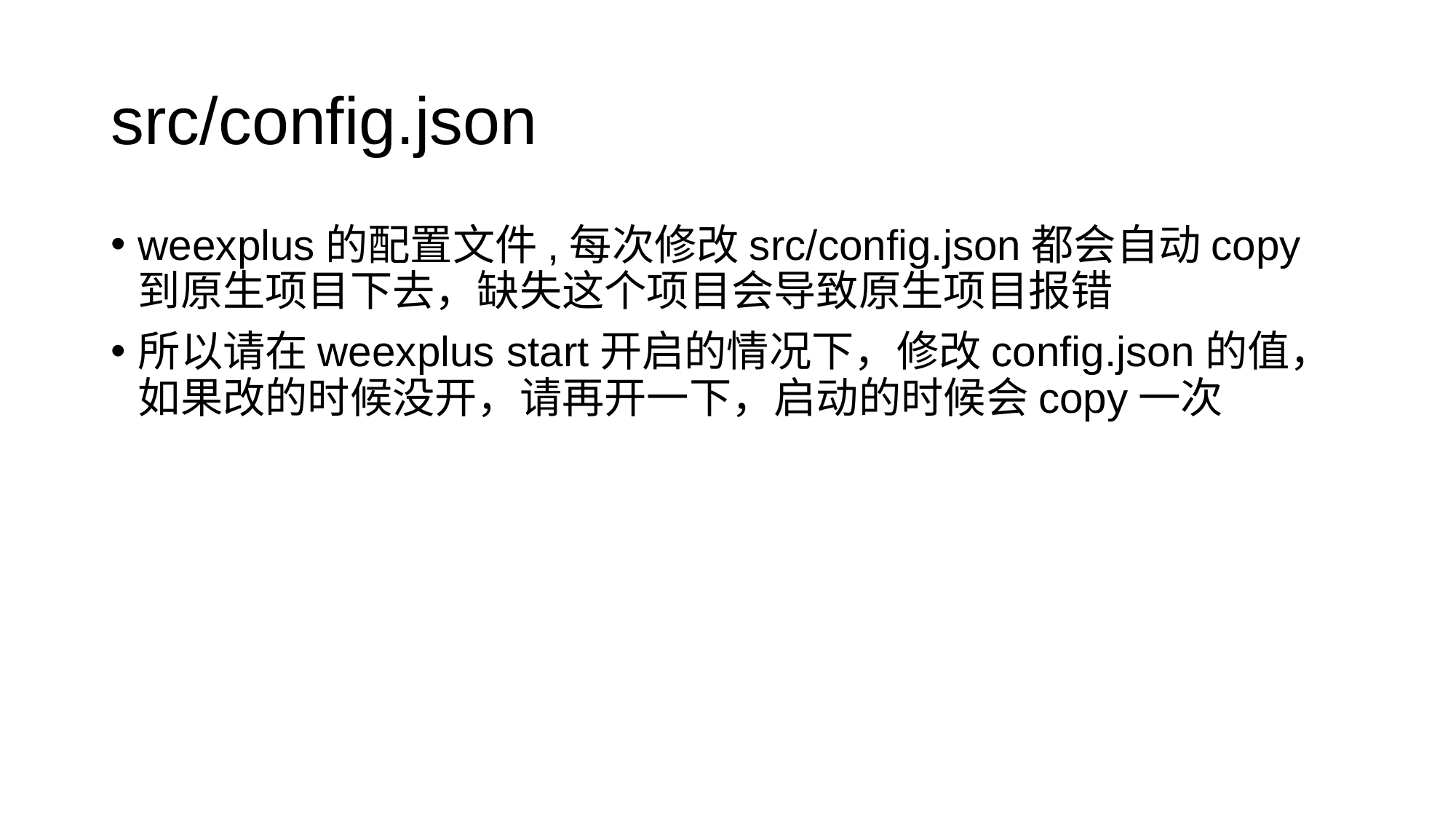

# src/config.json
weexplus的配置文件,每次修改src/config.json都会自动copy到原生项目下去，缺失这个项目会导致原生项目报错
所以请在weexplus start开启的情况下，修改config.json的值，如果改的时候没开，请再开一下，启动的时候会copy一次